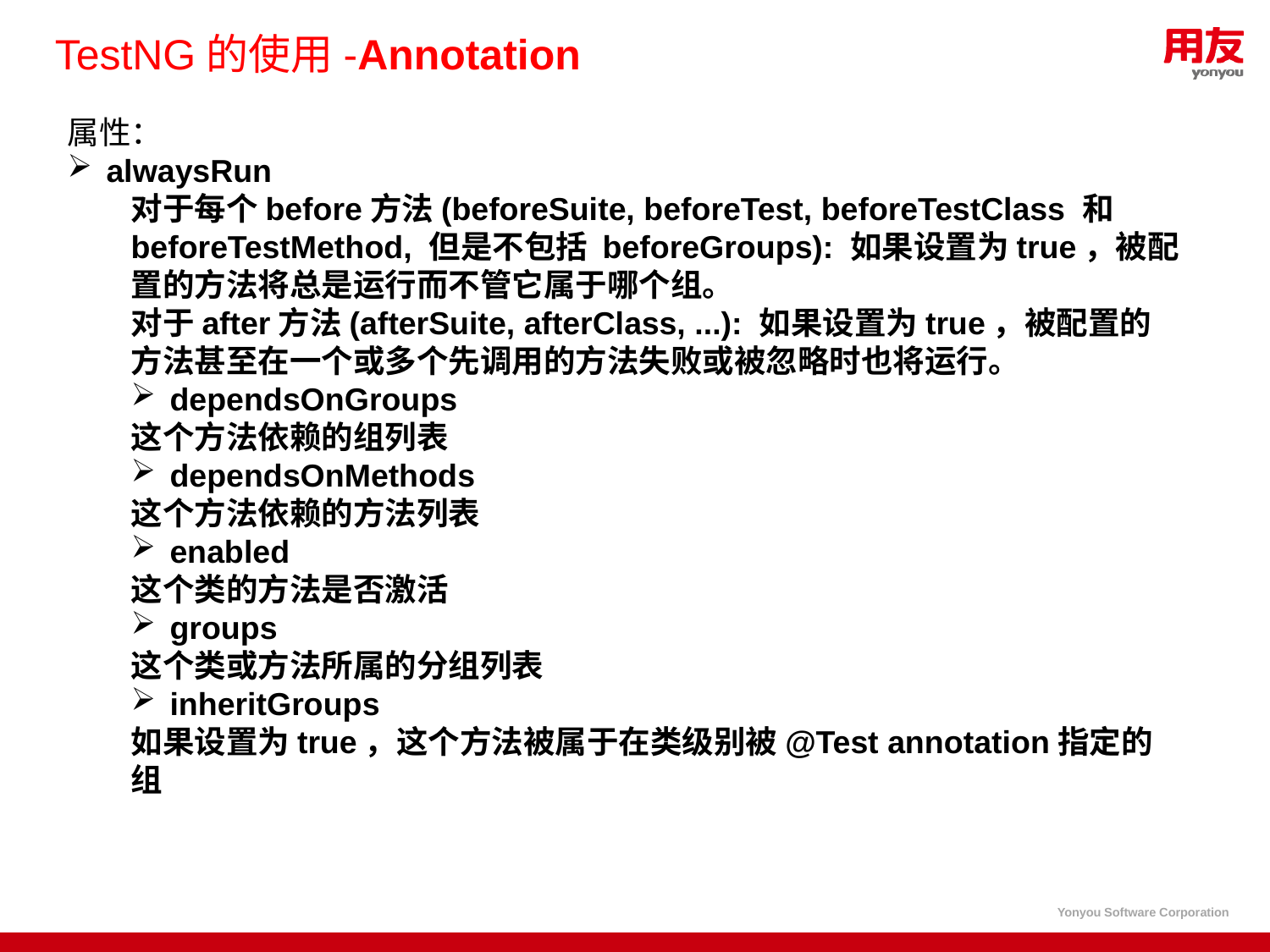

# TestNG的使用-Annotation
属性：
 alwaysRun
对于每个before方法(beforeSuite, beforeTest, beforeTestClass 和 beforeTestMethod, 但是不包括 beforeGroups): 如果设置为true，被配置的方法将总是运行而不管它属于哪个组。
对于after方法(afterSuite, afterClass, ...): 如果设置为true，被配置的方法甚至在一个或多个先调用的方法失败或被忽略时也将运行。
 dependsOnGroups
这个方法依赖的组列表
 dependsOnMethods
这个方法依赖的方法列表
 enabled
这个类的方法是否激活
 groups
这个类或方法所属的分组列表
 inheritGroups
如果设置为true，这个方法被属于在类级别被@Test annotation指定的组